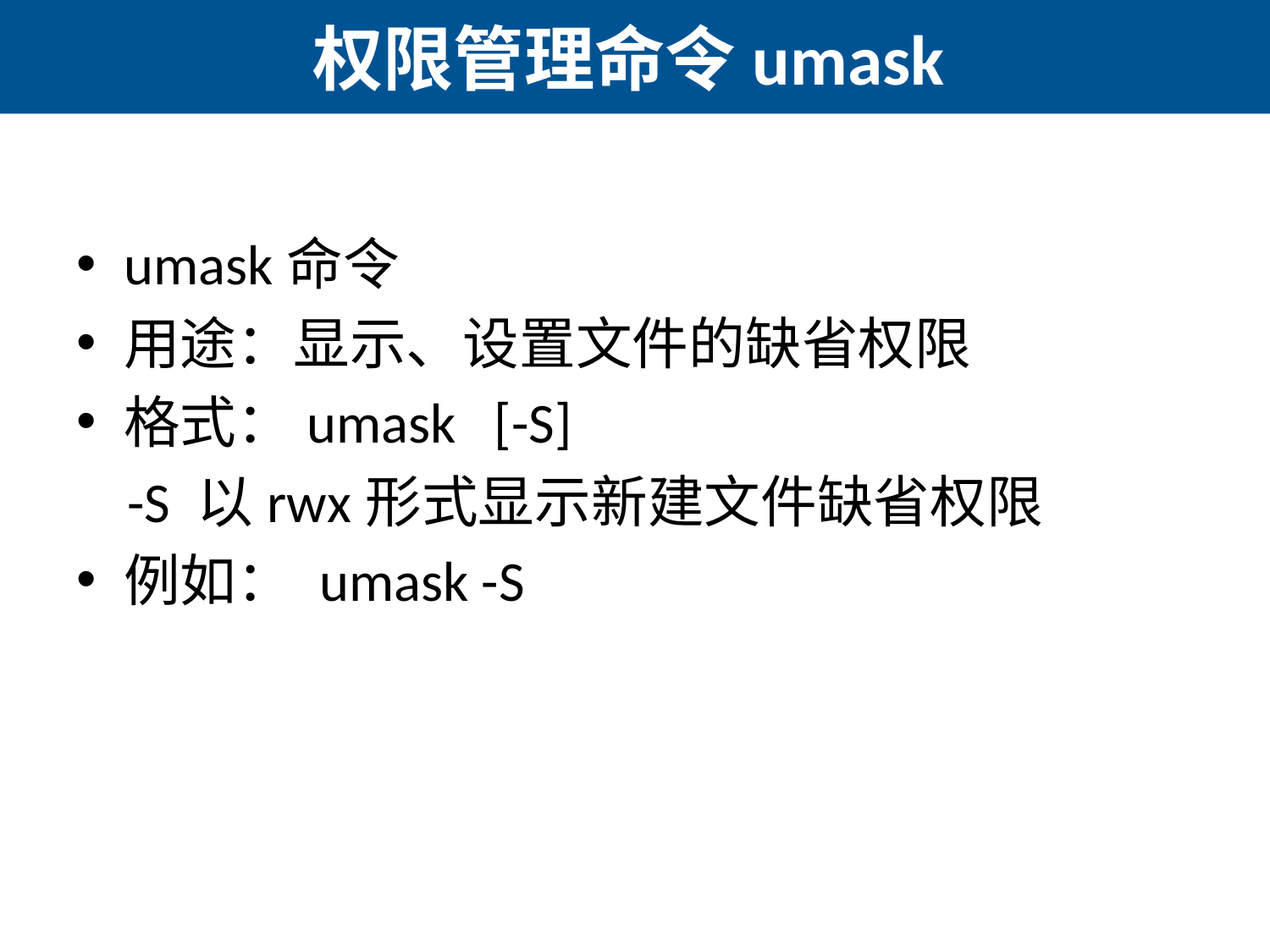

# 权限管理命令umask
umask命令
用途：显示、设置文件的缺省权限
格式：umask   [-S]
    -S 以rwx形式显示新建文件缺省权限
例如： umask -S